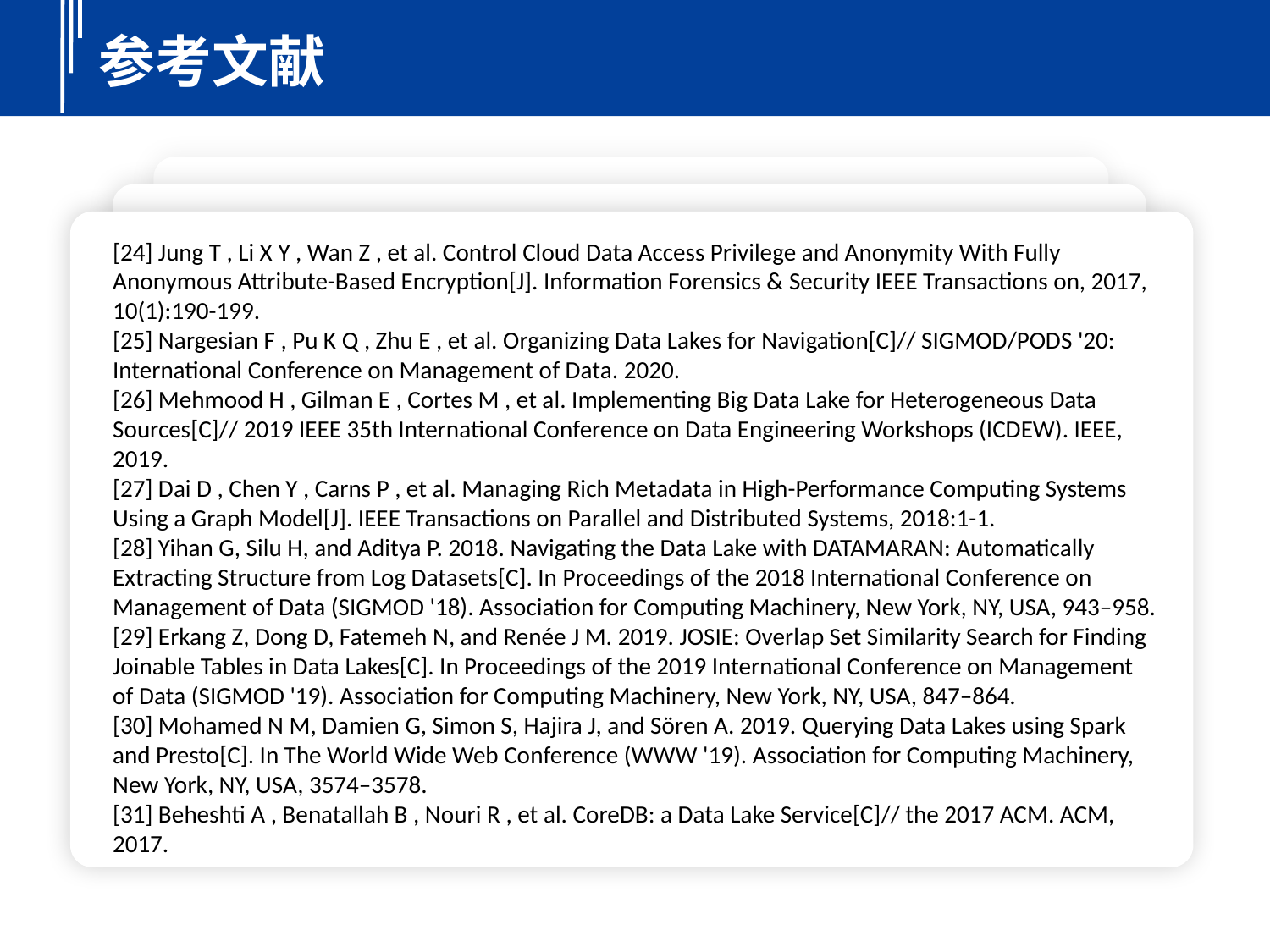

参考文献

[24] Jung T , Li X Y , Wan Z , et al. Control Cloud Data Access Privilege and Anonymity With Fully Anonymous Attribute-Based Encryption[J]. Information Forensics & Security IEEE Transactions on, 2017, 10(1):190-199.
[25] Nargesian F , Pu K Q , Zhu E , et al. Organizing Data Lakes for Navigation[C]// SIGMOD/PODS '20: International Conference on Management of Data. 2020.
[26] Mehmood H , Gilman E , Cortes M , et al. Implementing Big Data Lake for Heterogeneous Data Sources[C]// 2019 IEEE 35th International Conference on Data Engineering Workshops (ICDEW). IEEE, 2019.
[27] Dai D , Chen Y , Carns P , et al. Managing Rich Metadata in High-Performance Computing Systems Using a Graph Model[J]. IEEE Transactions on Parallel and Distributed Systems, 2018:1-1.
[28] Yihan G, Silu H, and Aditya P. 2018. Navigating the Data Lake with DATAMARAN: Automatically Extracting Structure from Log Datasets[C]. In Proceedings of the 2018 International Conference on Management of Data (SIGMOD '18). Association for Computing Machinery, New York, NY, USA, 943–958.
[29] Erkang Z, Dong D, Fatemeh N, and Renée J M. 2019. JOSIE: Overlap Set Similarity Search for Finding Joinable Tables in Data Lakes[C]. In Proceedings of the 2019 International Conference on Management of Data (SIGMOD '19). Association for Computing Machinery, New York, NY, USA, 847–864.
[30] Mohamed N M, Damien G, Simon S, Hajira J, and Sören A. 2019. Querying Data Lakes using Spark and Presto[C]. In The World Wide Web Conference (WWW '19). Association for Computing Machinery, New York, NY, USA, 3574–3578.
[31] Beheshti A , Benatallah B , Nouri R , et al. CoreDB: a Data Lake Service[C]// the 2017 ACM. ACM, 2017.
29